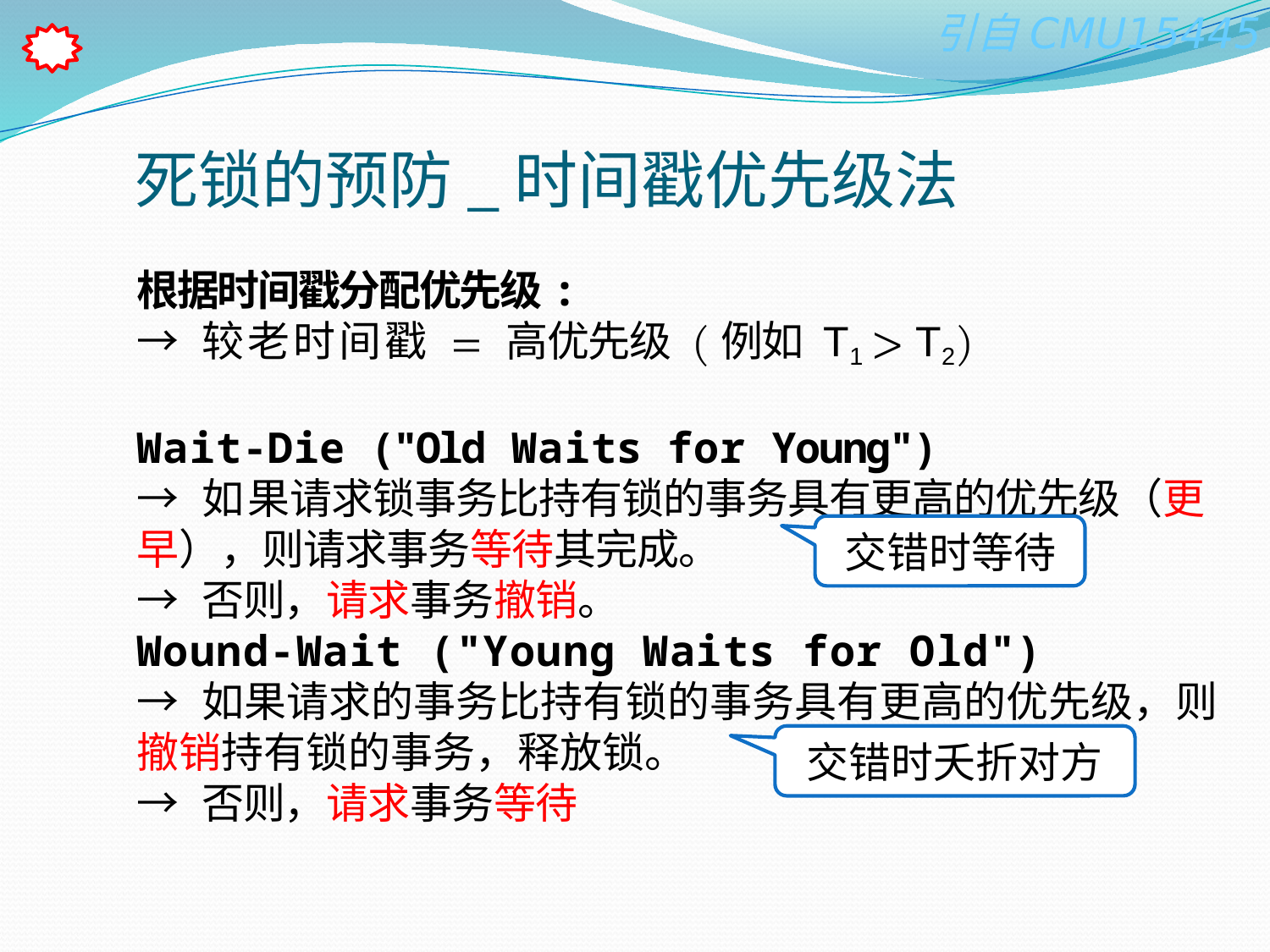

# 死锁的预防_时间戳优先级法
根据时间戳分配优先级:
→ 较老时间戳 = 高优先级 (例如 T1 > T2)

Wait-Die ("Old Waits for Young")
→ 如果请求锁事务比持有锁的事务具有更高的优先级（更早），则请求事务等待其完成。
→ 否则，请求事务撤销。
Wound-Wait ("Young Waits for Old")
→ 如果请求的事务比持有锁的事务具有更高的优先级，则撤销持有锁的事务，释放锁。
→ 否则，请求事务等待
交错时等待
交错时夭折对方